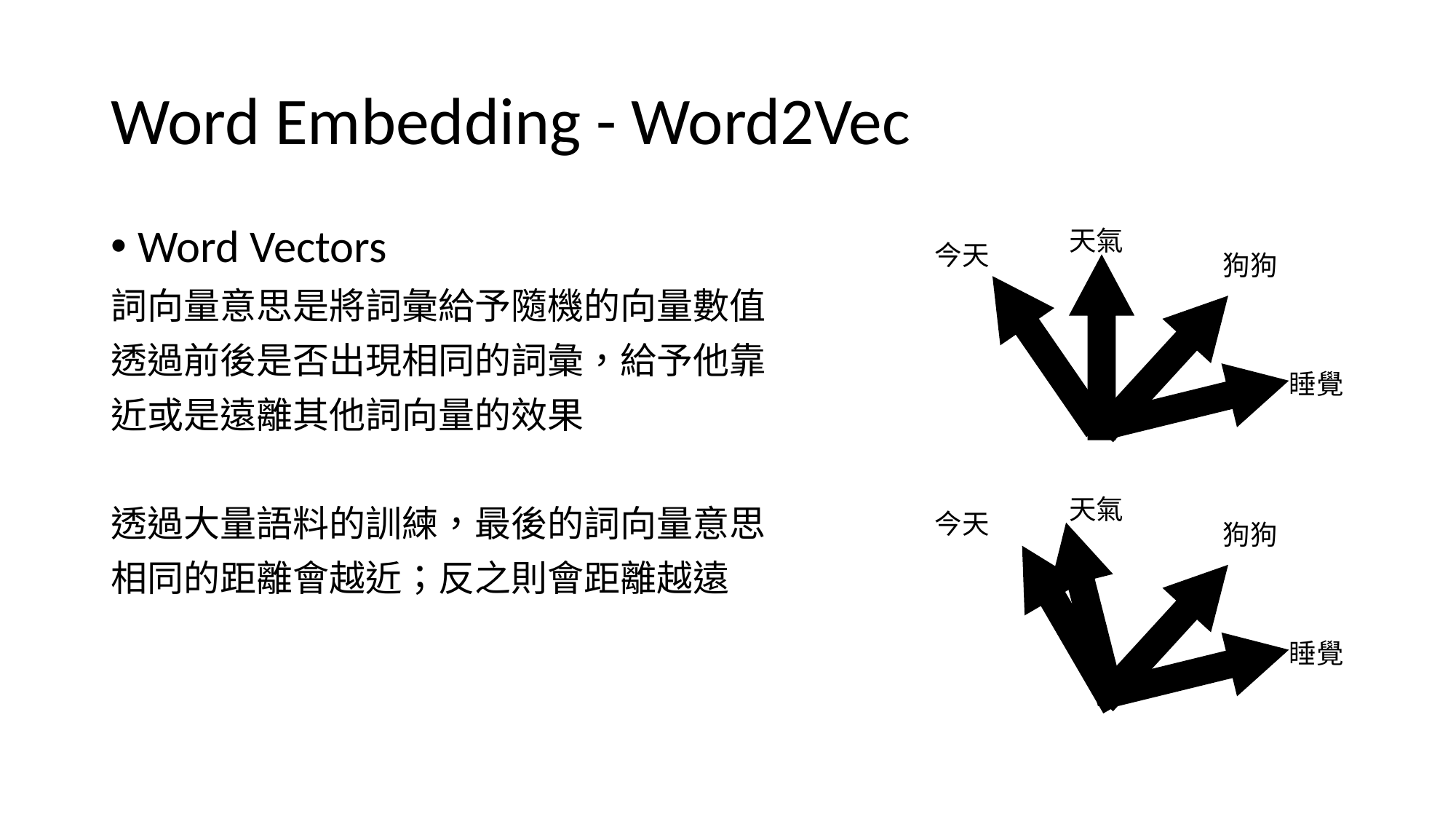

# Word Embedding - Word2Vec
Word Vectors
詞向量意思是將詞彙給予隨機的向量數值
透過前後是否出現相同的詞彙，給予他靠
近或是遠離其他詞向量的效果

透過大量語料的訓練，最後的詞向量意思
相同的距離會越近；反之則會距離越遠

天氣
今天
狗狗

睡覺
天氣
今天
狗狗

睡覺